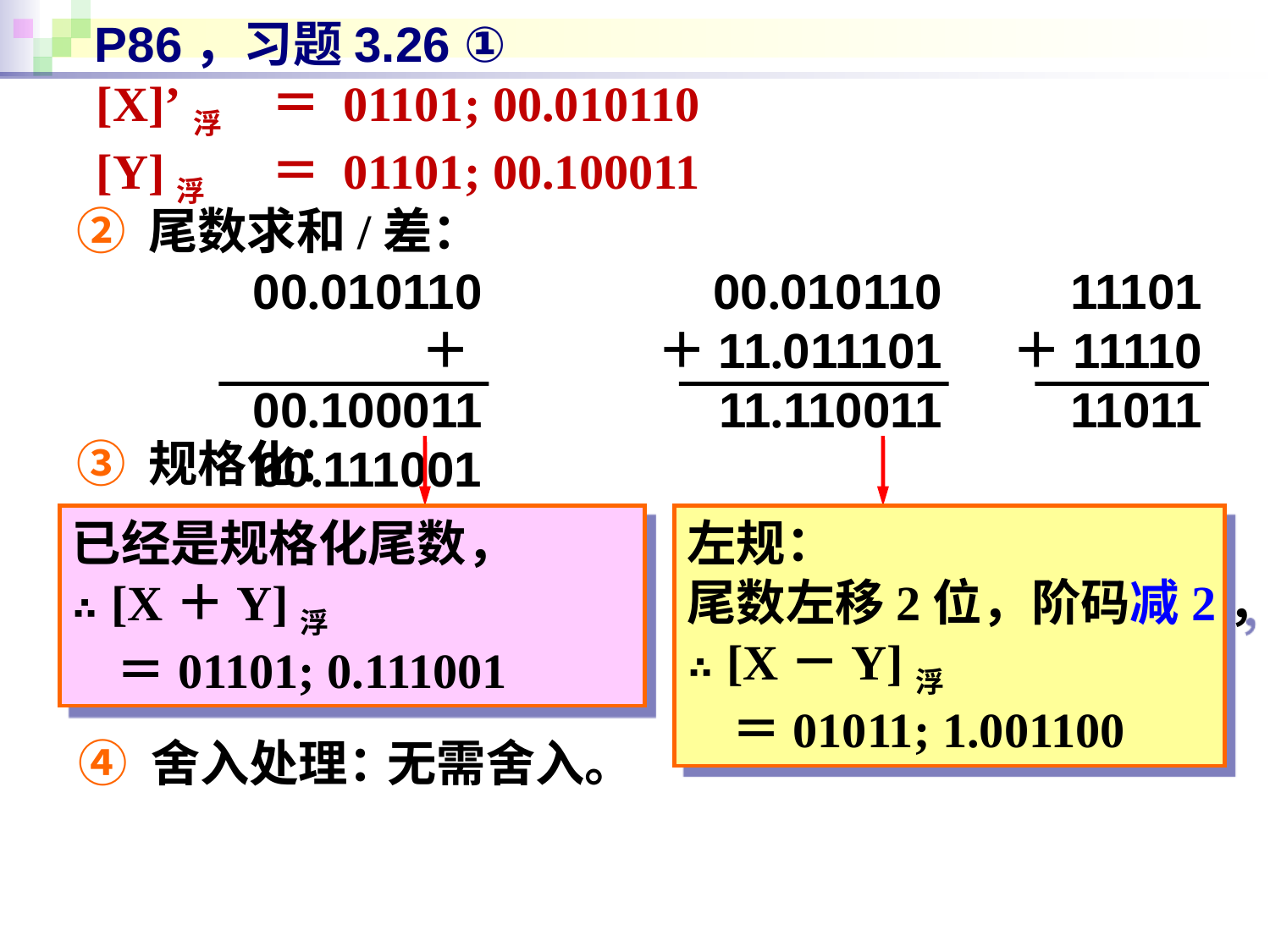

# P86，习题3.26 ①
[X]’浮	＝ 01101; 00.010110
[Y]浮	＝ 01101; 00.100011
② 尾数求和/差：
00.010110
＋00.100011
00.111001
00.010110
＋11.011101
11.110011
11101
＋11110
11011

③ 规格化：

左规：
尾数左移2位，阶码减2，
∴ [X－Y]浮
     ＝01011; 1.001100
已经是规格化尾数，
∴ [X＋Y]浮
     ＝01101; 0.111001
④ 舍入处理：
无需舍入。
19